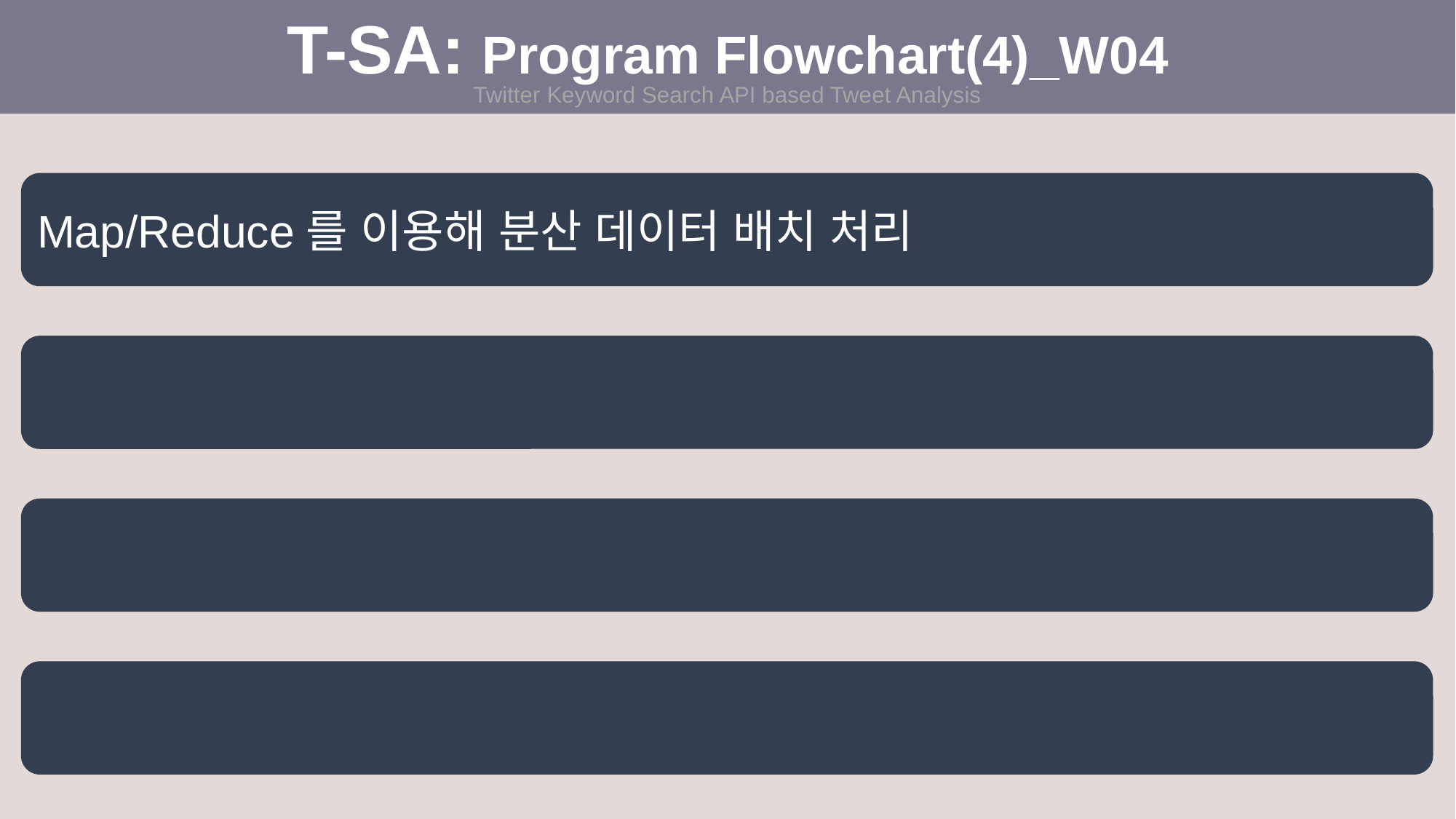

T-SA: Program Flowchart(4)_W04
Twitter Keyword Search API based Tweet Analysis

Map/Reduce를 이용해 분산 데이터 배치 처리